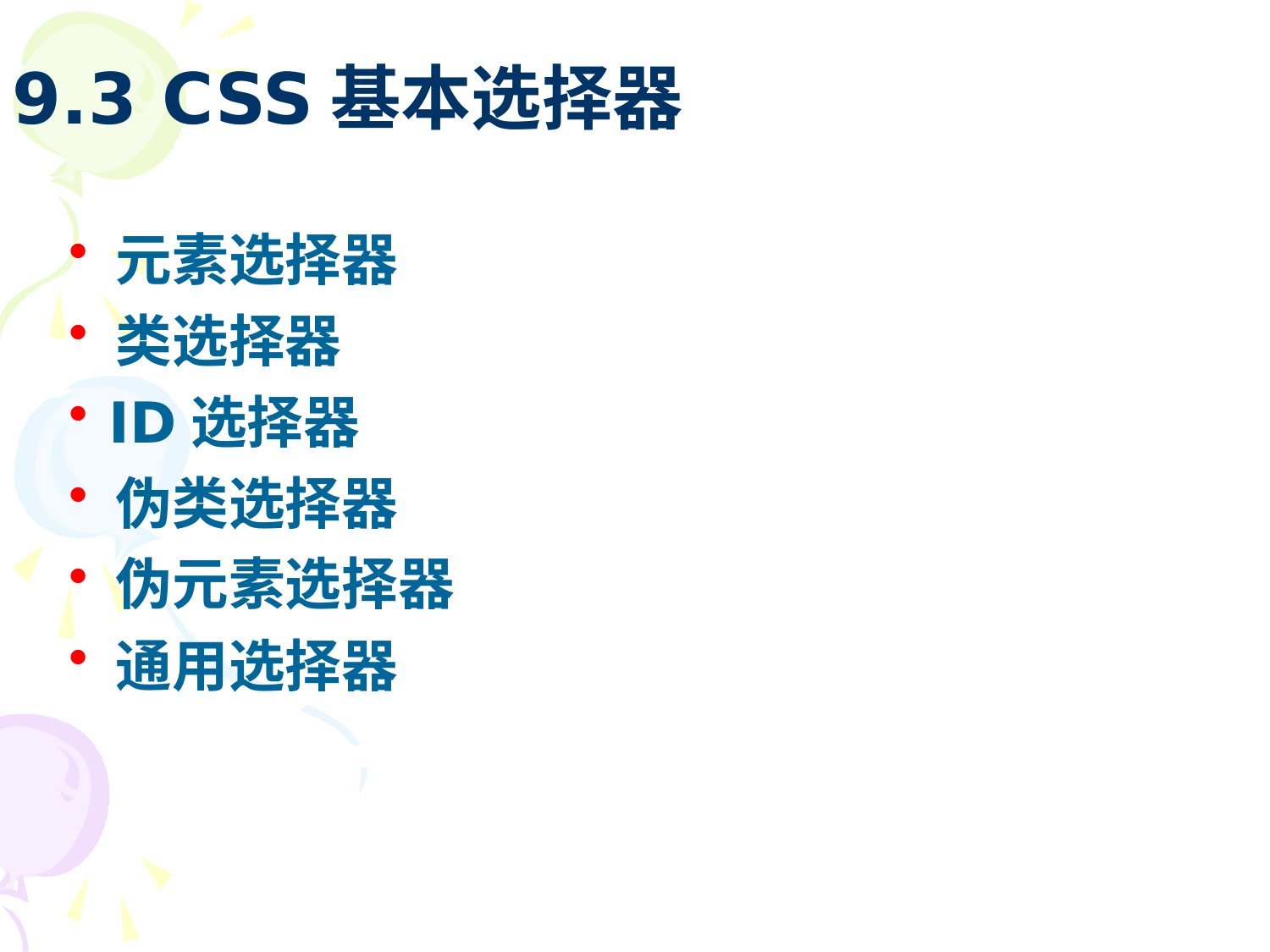

9.3 CSS基本选择器
 元素选择器
 类选择器
 ID选择器
 伪类选择器
 伪元素选择器
 通用选择器